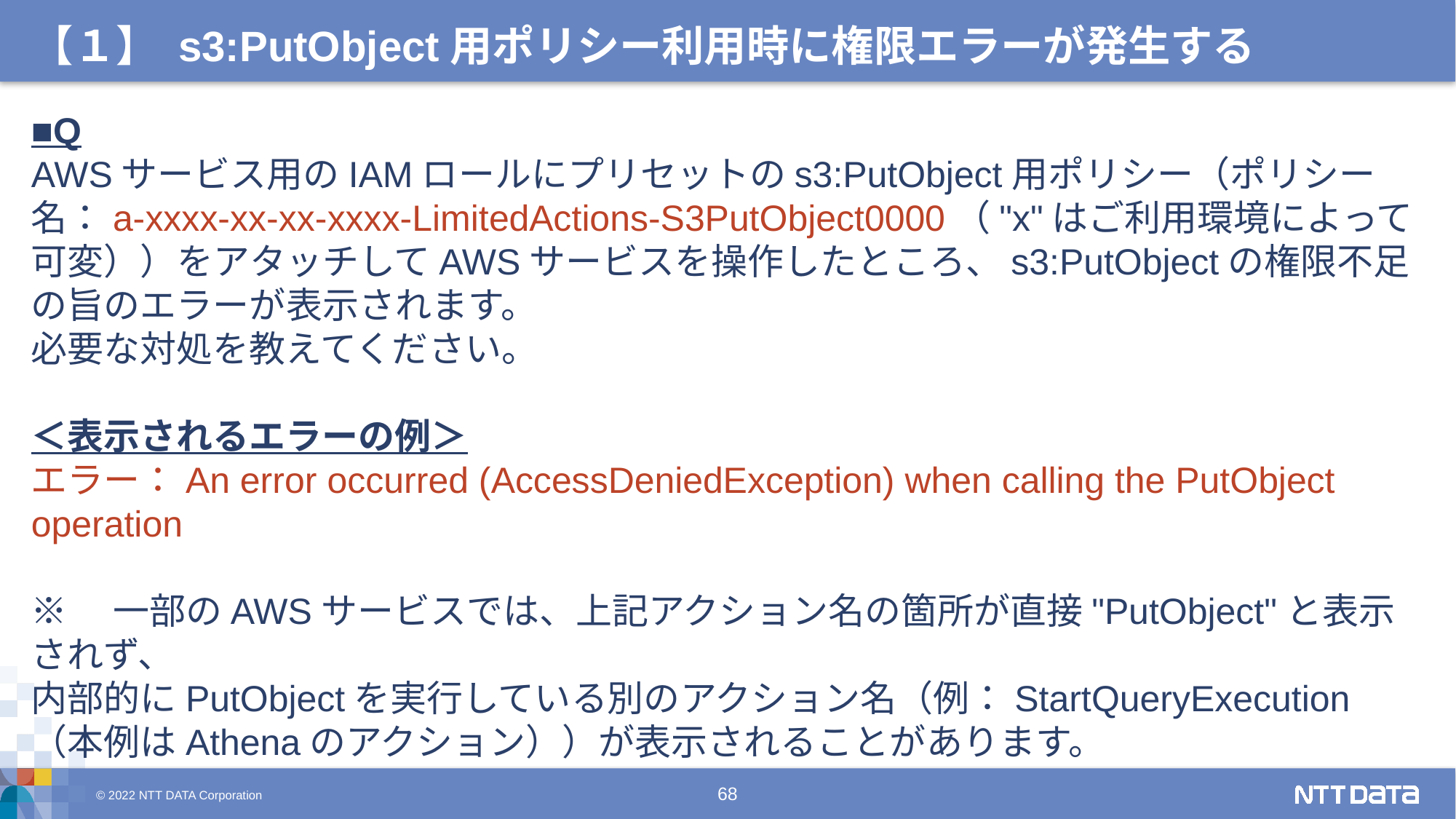

【１】 s3:PutObject用ポリシー利用時に権限エラーが発生する
■Q
AWSサービス用のIAMロールにプリセットのs3:PutObject用ポリシー（ポリシー名：a-xxxx-xx-xx-xxxx-LimitedActions-S3PutObject0000（"x"はご利用環境によって可変））をアタッチしてAWSサービスを操作したところ、s3:PutObjectの権限不足の旨のエラーが表示されます。
必要な対処を教えてください。

＜表示されるエラーの例＞
エラー：An error occurred (AccessDeniedException) when calling the PutObject operation

※　一部のAWSサービスでは、上記アクション名の箇所が直接"PutObject"と表示されず、
内部的にPutObjectを実行している別のアクション名（例：StartQueryExecution
（本例はAthenaのアクション））が表示されることがあります。